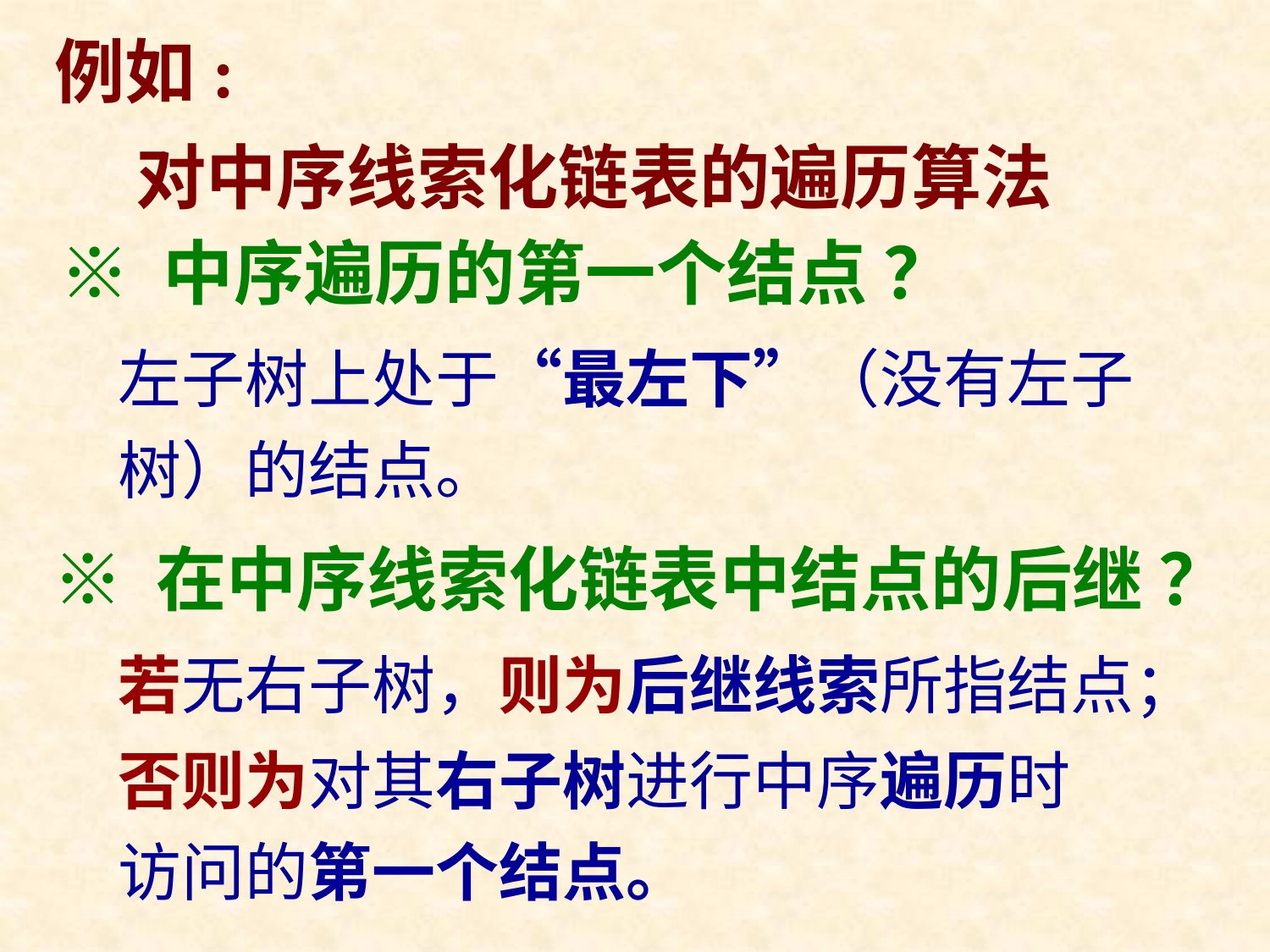

例如:
    对中序线索化链表的遍历算法
 ※ 中序遍历的第一个结点 ？
左子树上处于“最左下”（没有左子树）的结点。
 ※ 在中序线索化链表中结点的后继 ？
若无右子树，则为后继线索所指结点；
否则为对其右子树进行中序遍历时访问的第一个结点。